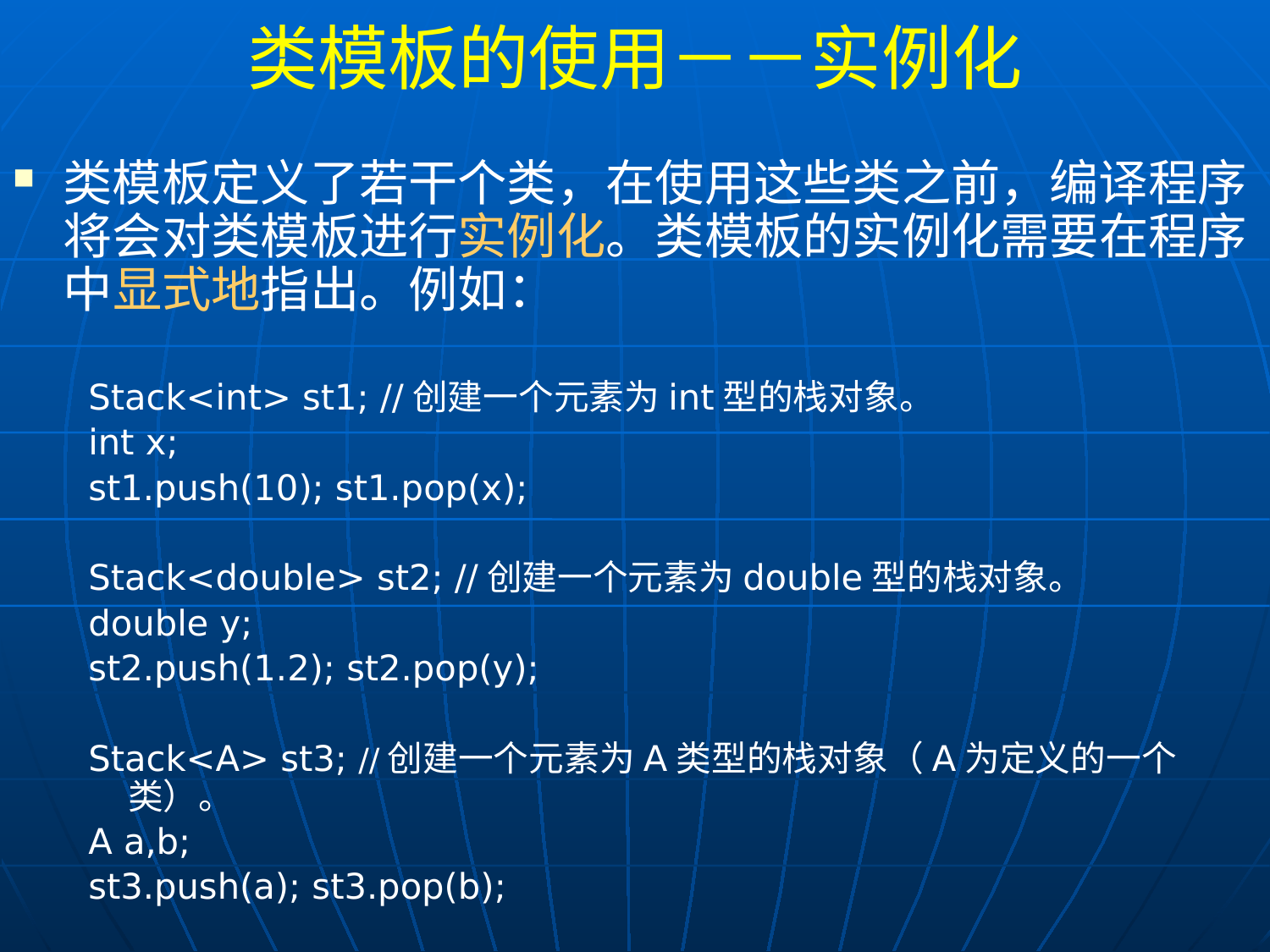

# 类模板的使用－－实例化
类模板定义了若干个类，在使用这些类之前，编译程序将会对类模板进行实例化。类模板的实例化需要在程序中显式地指出。例如：

Stack<int> st1; //创建一个元素为int型的栈对象。
int x;
st1.push(10); st1.pop(x);

Stack<double> st2; //创建一个元素为double型的栈对象。
double y;
st2.push(1.2); st2.pop(y);

Stack<A> st3; //创建一个元素为A类型的栈对象（A为定义的一个类）。
A a,b;
st3.push(a); st3.pop(b);